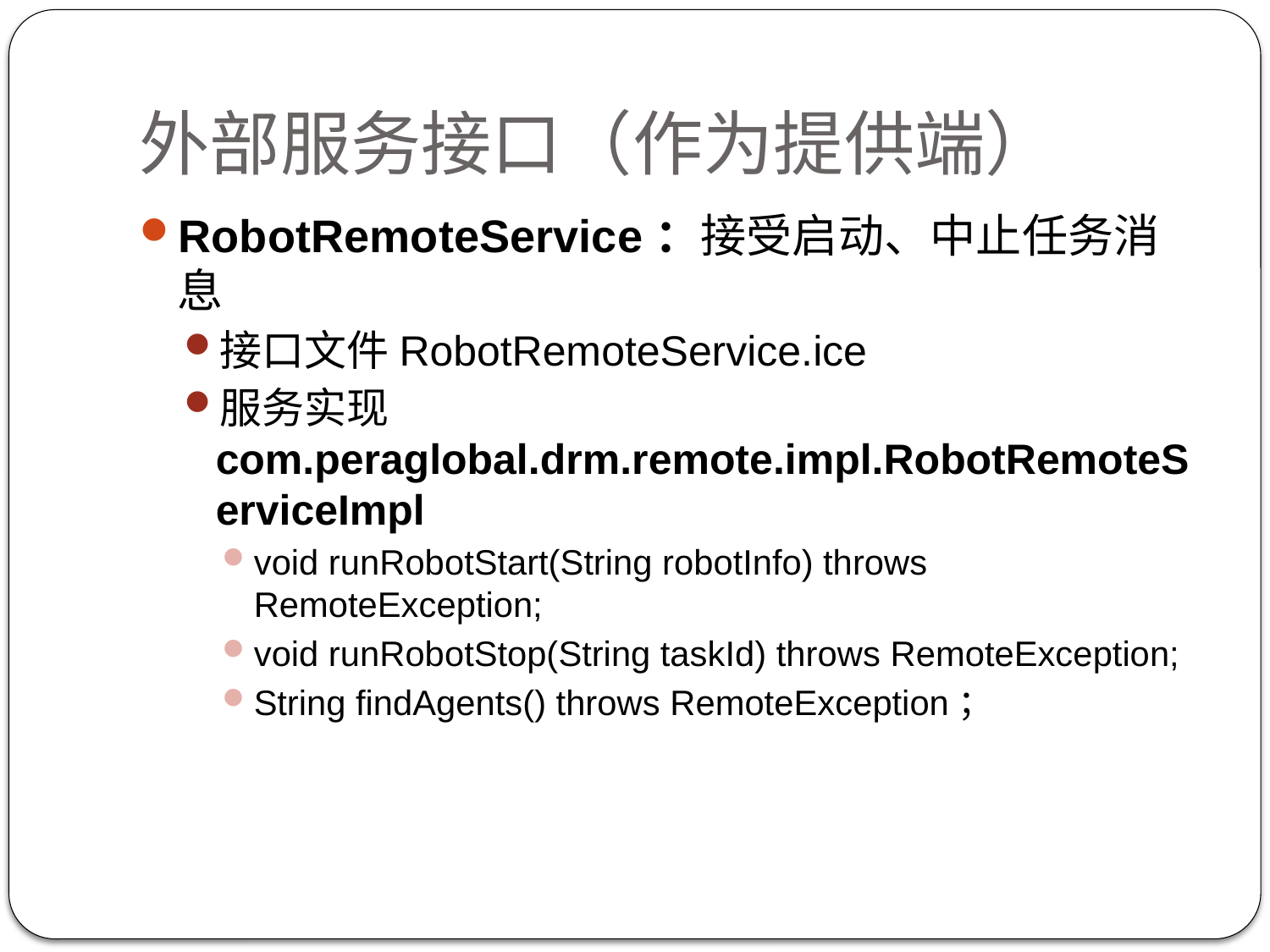

# 外部服务接口（作为提供端）
RobotRemoteService：接受启动、中止任务消息
接口文件RobotRemoteService.ice
服务实现com.peraglobal.drm.remote.impl.RobotRemoteServiceImpl
void runRobotStart(String robotInfo) throws RemoteException;
void runRobotStop(String taskId) throws RemoteException;
String findAgents() throws RemoteException；